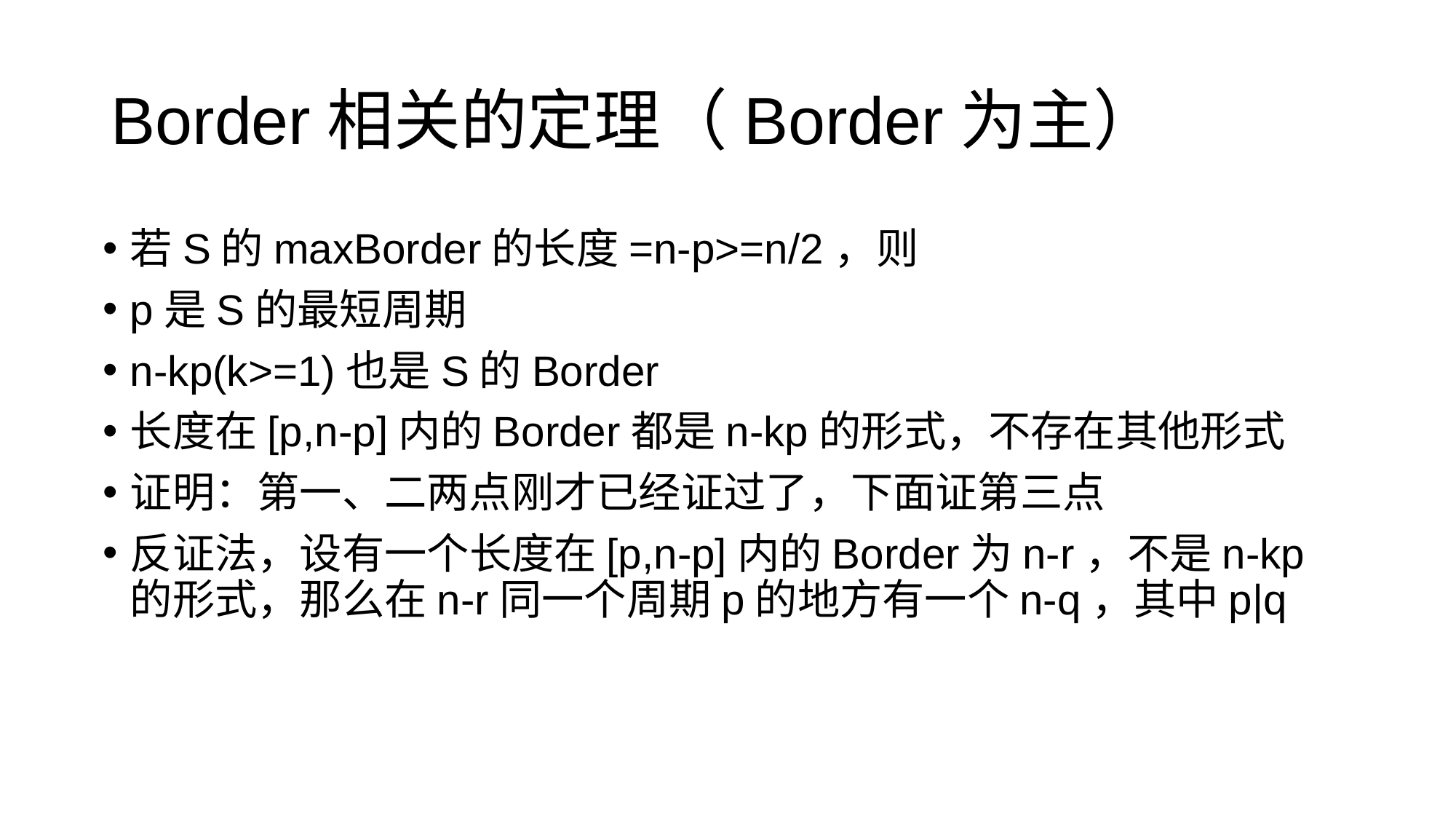

# Border相关的定理（Border为主）
若S的maxBorder的长度=n-p>=n/2，则
p是S的最短周期
n-kp(k>=1)也是S的Border
长度在[p,n-p]内的Border都是n-kp的形式，不存在其他形式
证明：第一、二两点刚才已经证过了，下面证第三点
反证法，设有一个长度在[p,n-p]内的Border为n-r，不是n-kp的形式，那么在n-r同一个周期p的地方有一个n-q，其中p|q